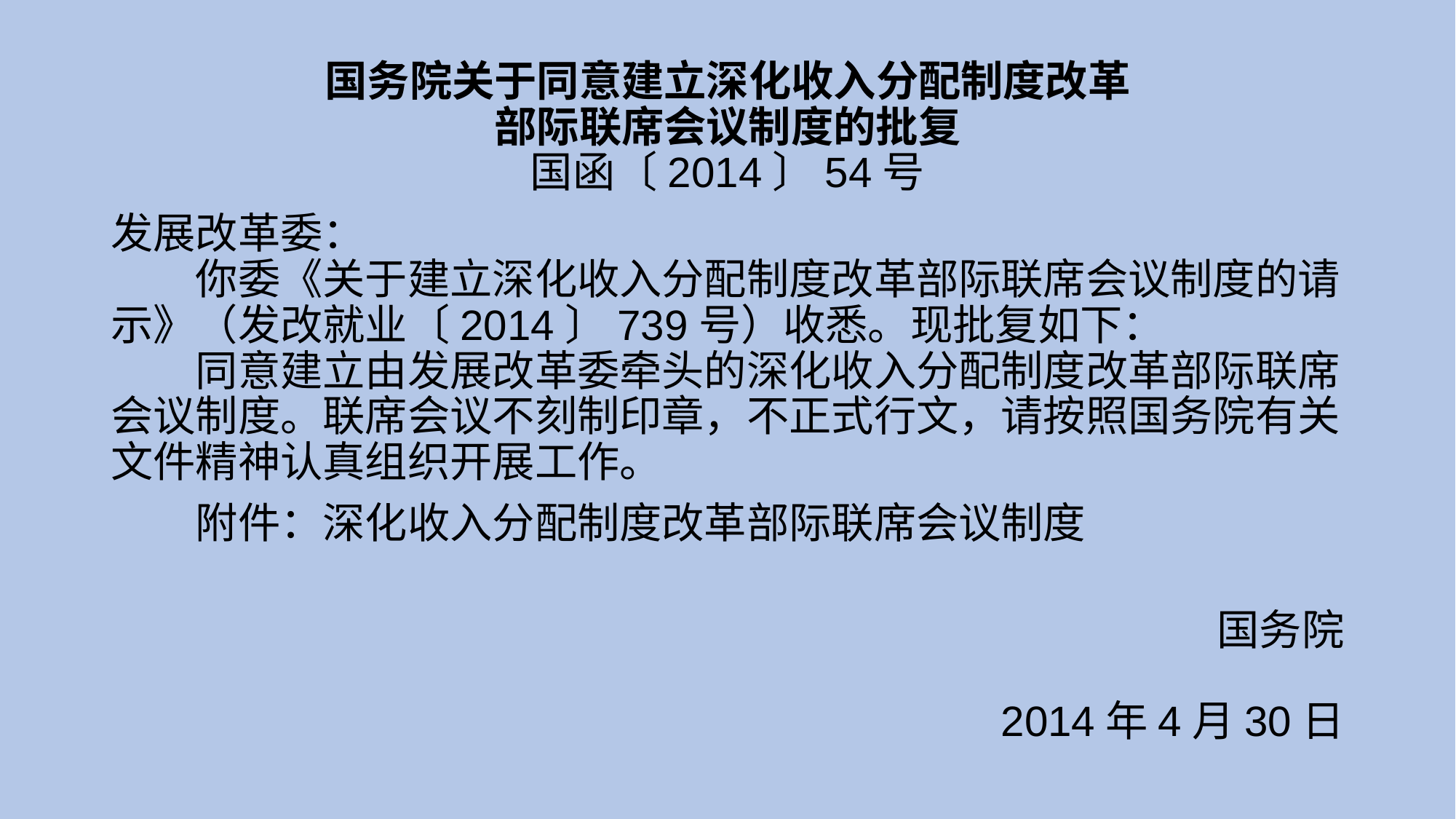

国务院关于同意建立深化收入分配制度改革
部际联席会议制度的批复
国函〔2014〕54号
发展改革委：
　　你委《关于建立深化收入分配制度改革部际联席会议制度的请示》（发改就业〔2014〕739号）收悉。现批复如下：
　　同意建立由发展改革委牵头的深化收入分配制度改革部际联席会议制度。联席会议不刻制印章，不正式行文，请按照国务院有关文件精神认真组织开展工作。
　　附件：深化收入分配制度改革部际联席会议制度
　　　　　　　　　　　　　　　　　　　　　　　　　　　　　　　国务院
　　　　　　　　　　　　　　　　　　　　　　　　　　　 　2014年4月30日